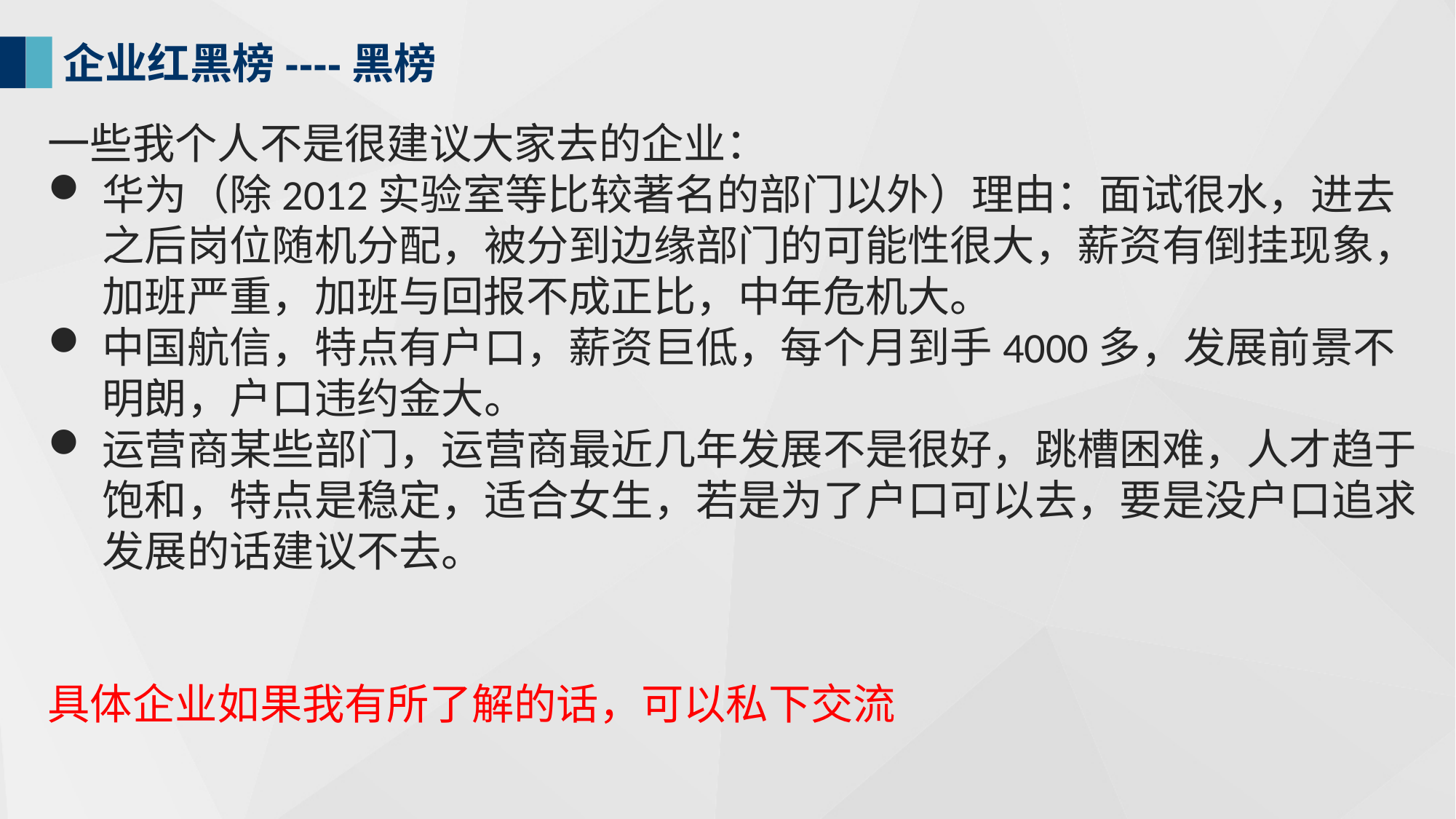

企业红黑榜----黑榜

一些我个人不是很建议大家去的企业：
华为（除2012实验室等比较著名的部门以外）理由：面试很水，进去之后岗位随机分配，被分到边缘部门的可能性很大，薪资有倒挂现象，加班严重，加班与回报不成正比，中年危机大。
中国航信，特点有户口，薪资巨低，每个月到手4000多，发展前景不明朗，户口违约金大。
运营商某些部门，运营商最近几年发展不是很好，跳槽困难，人才趋于饱和，特点是稳定，适合女生，若是为了户口可以去，要是没户口追求发展的话建议不去。

具体企业如果我有所了解的话，可以私下交流

35